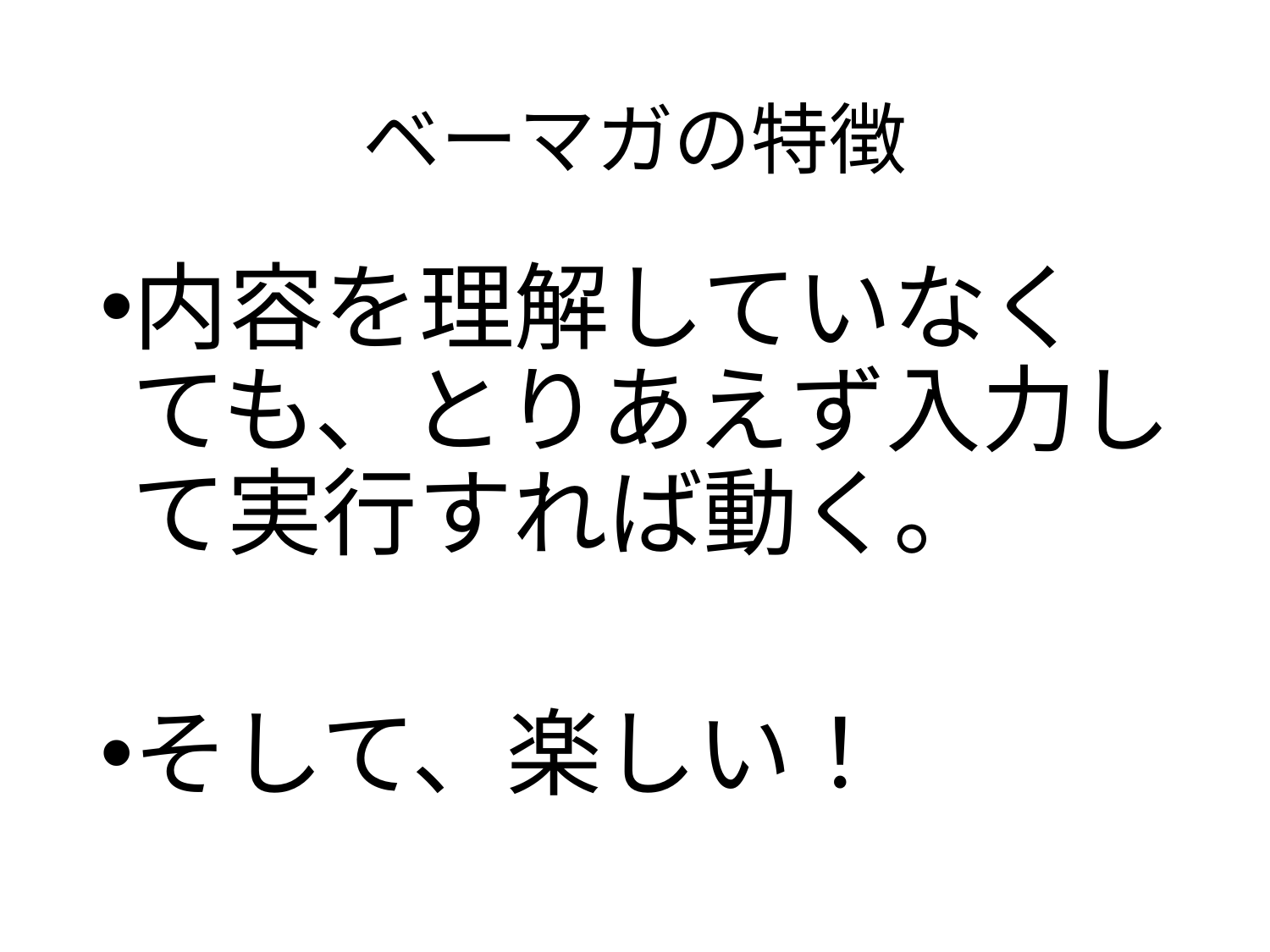

# ベーマガの特徴
内容を理解していなくても、とりあえず入力して実行すれば動く。

そして、楽しい！